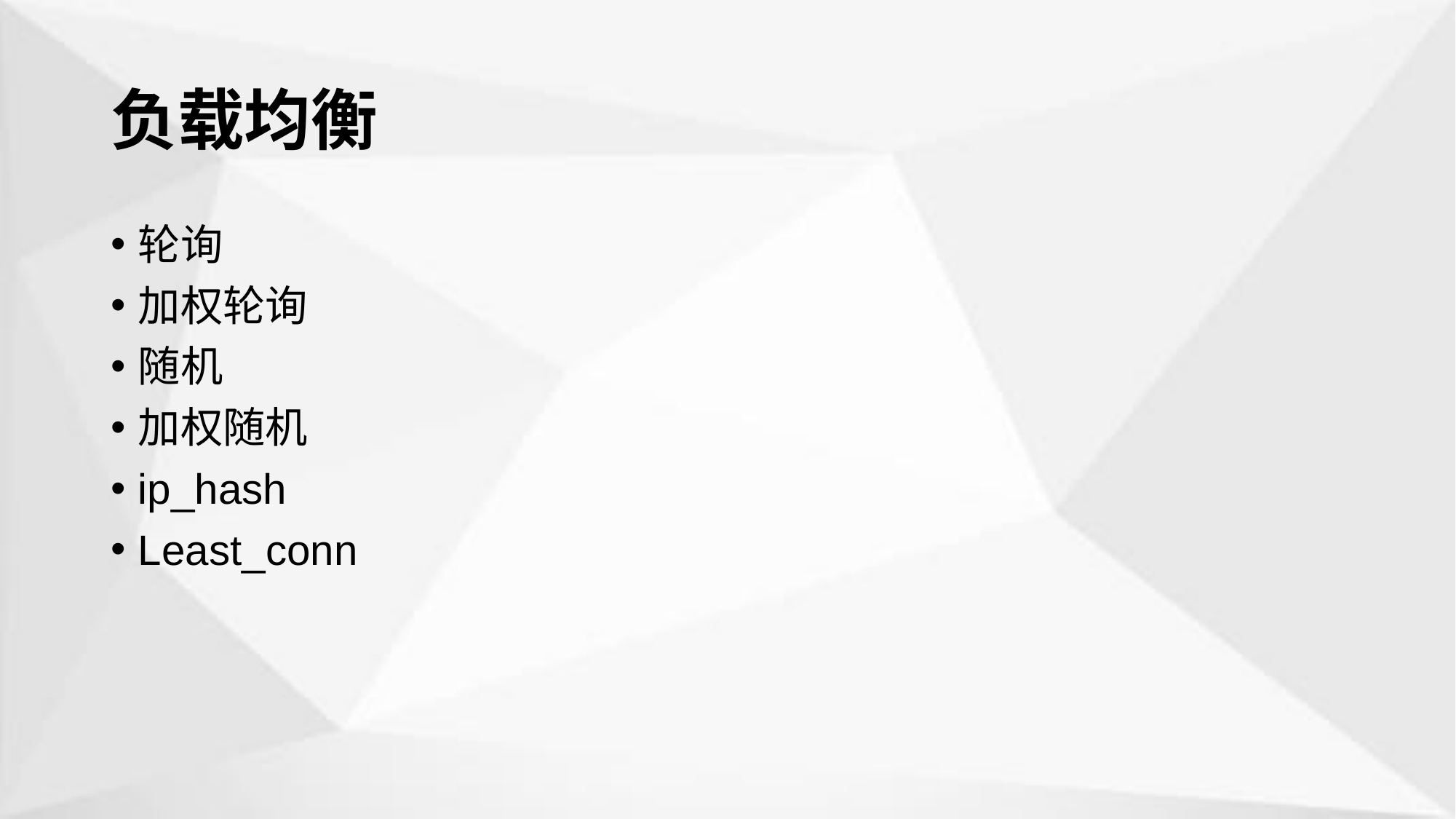

# 负载均衡
轮询
加权轮询
随机
加权随机
ip_hash
Least_conn